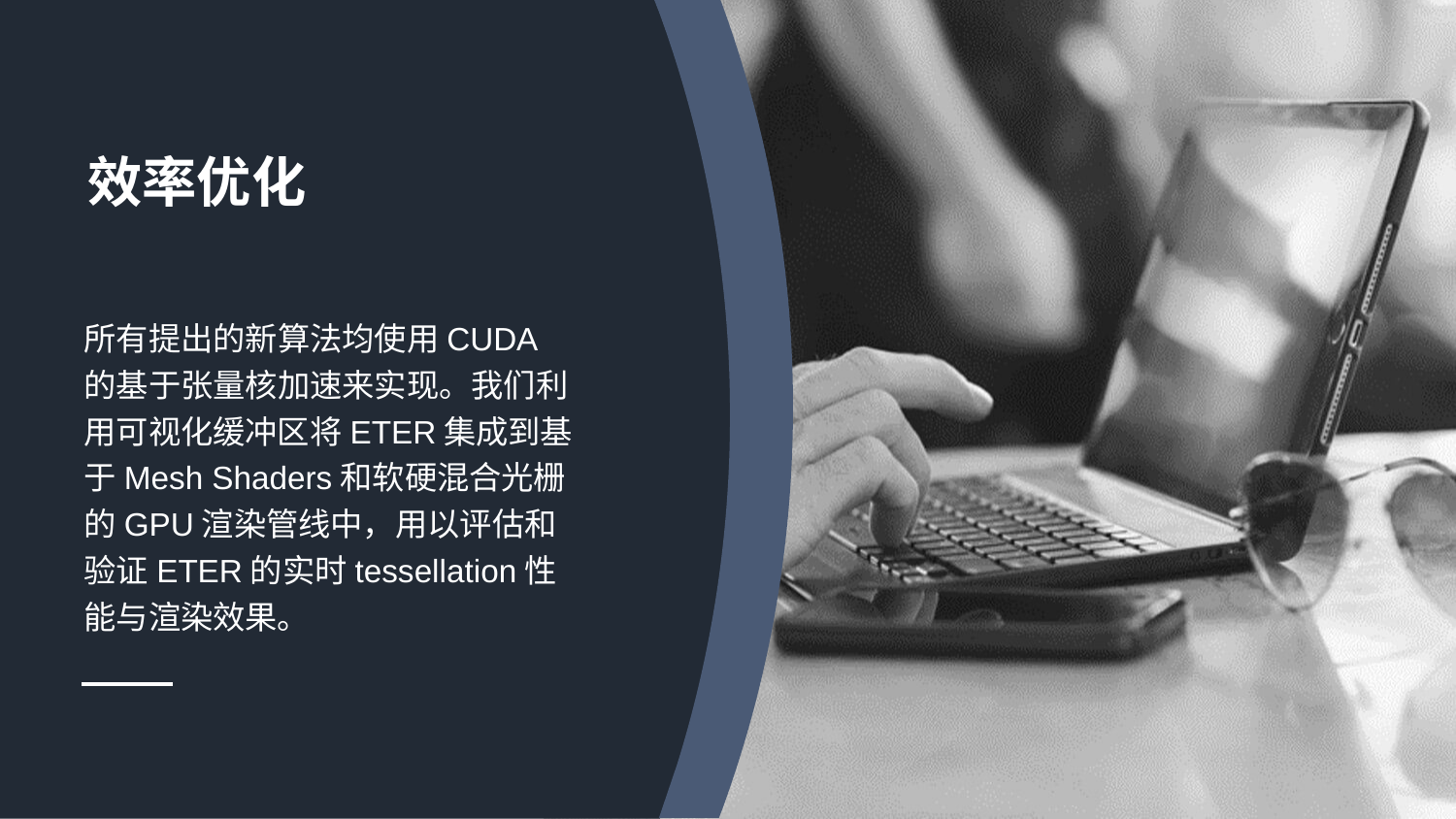

效率优化
所有提出的新算法均使用CUDA的基于张量核加速来实现。我们利用可视化缓冲区将ETER集成到基于Mesh Shaders和软硬混合光栅的GPU渲染管线中，用以评估和验证ETER的实时tessellation性能与渲染效果。